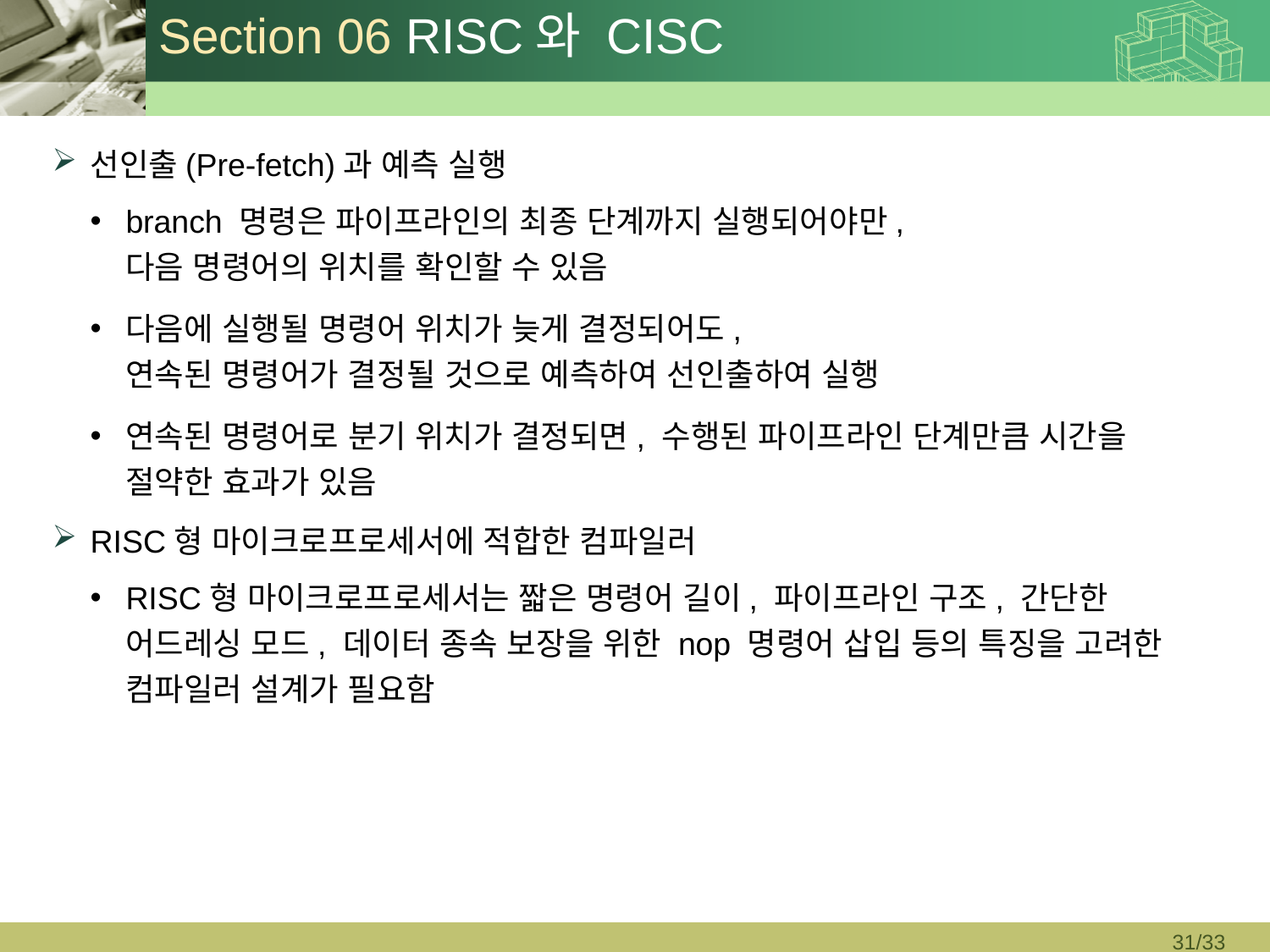

# Section 06 RISC와 CISC
선인출(Pre-fetch)과 예측 실행
branch 명령은 파이프라인의 최종 단계까지 실행되어야만,
다음 명령어의 위치를 확인할 수 있음
다음에 실행될 명령어 위치가 늦게 결정되어도,
연속된 명령어가 결정될 것으로 예측하여 선인출하여 실행
연속된 명령어로 분기 위치가 결정되면, 수행된 파이프라인 단계만큼 시간을 절약한 효과가 있음
RISC형 마이크로프로세서에 적합한 컴파일러
RISC형 마이크로프로세서는 짧은 명령어 길이, 파이프라인 구조, 간단한 어드레싱 모드, 데이터 종속 보장을 위한 nop 명령어 삽입 등의 특징을 고려한 컴파일러 설계가 필요함